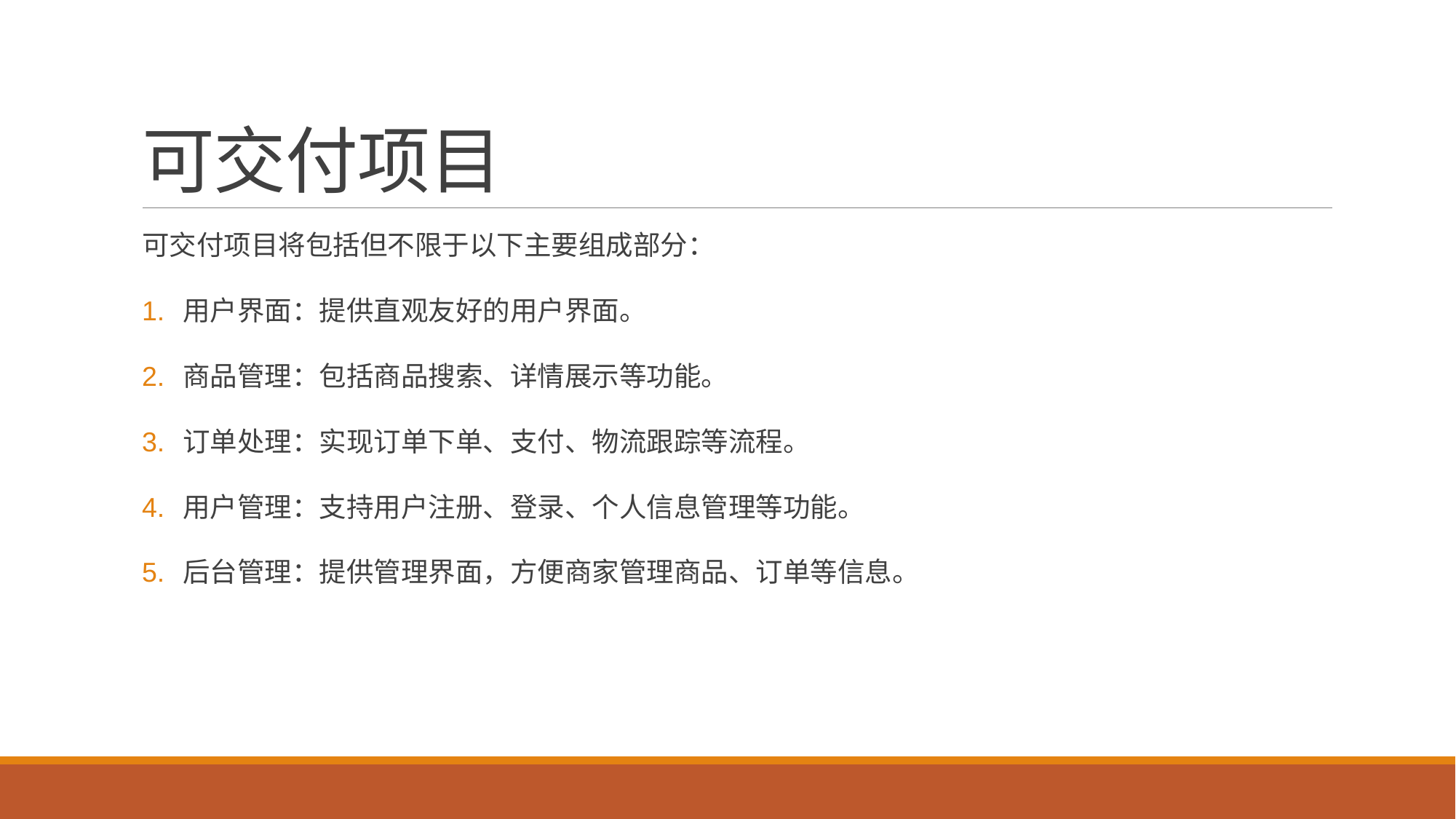

# 可交付项目
可交付项目将包括但不限于以下主要组成部分：
用户界面：提供直观友好的用户界面。
商品管理：包括商品搜索、详情展示等功能。
订单处理：实现订单下单、支付、物流跟踪等流程。
用户管理：支持用户注册、登录、个人信息管理等功能。
后台管理：提供管理界面，方便商家管理商品、订单等信息。